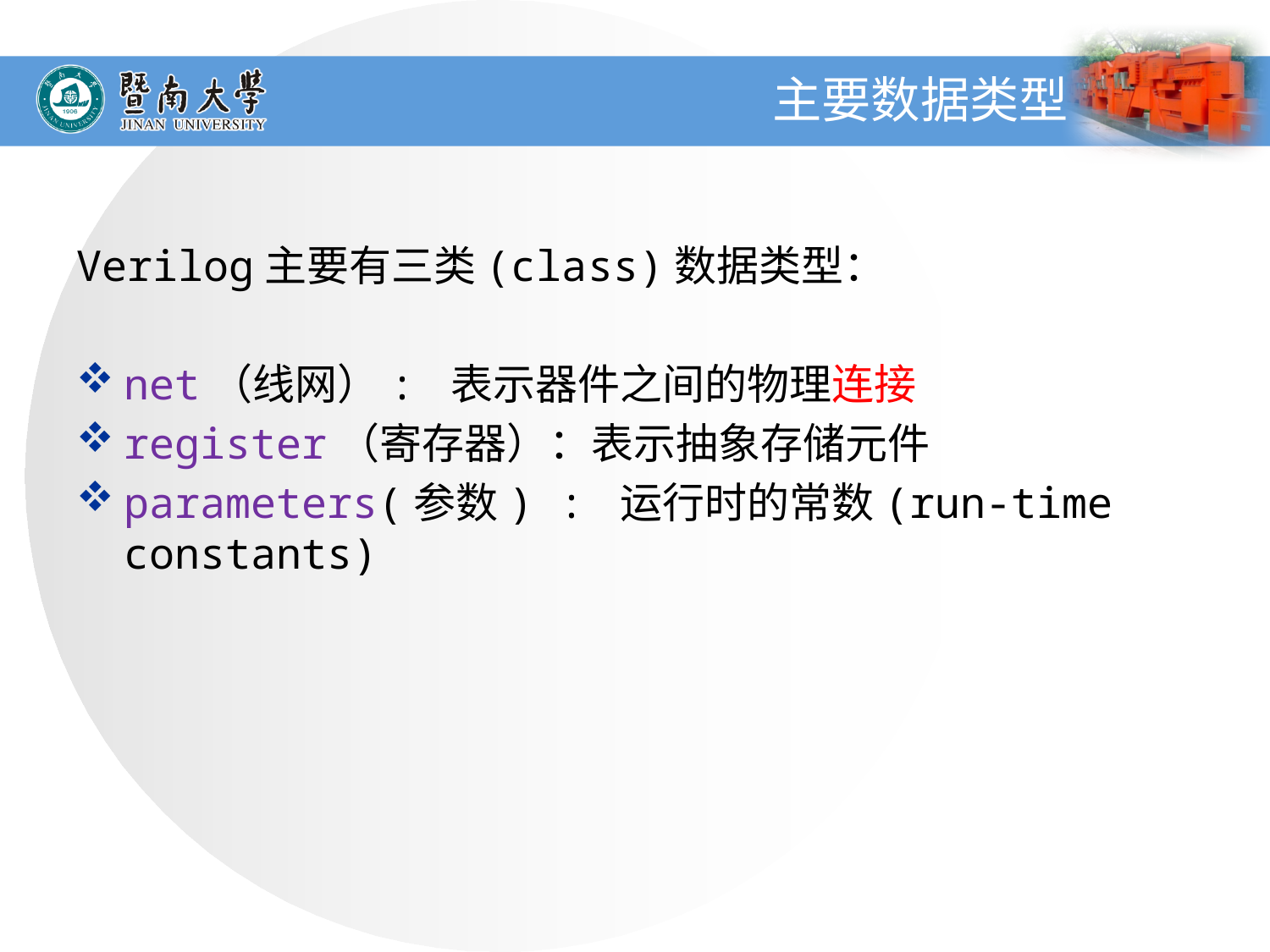

# 主要数据类型
Verilog主要有三类(class)数据类型：

net（线网）: 表示器件之间的物理连接
register（寄存器）：表示抽象存储元件
parameters(参数) : 运行时的常数(run-time constants)